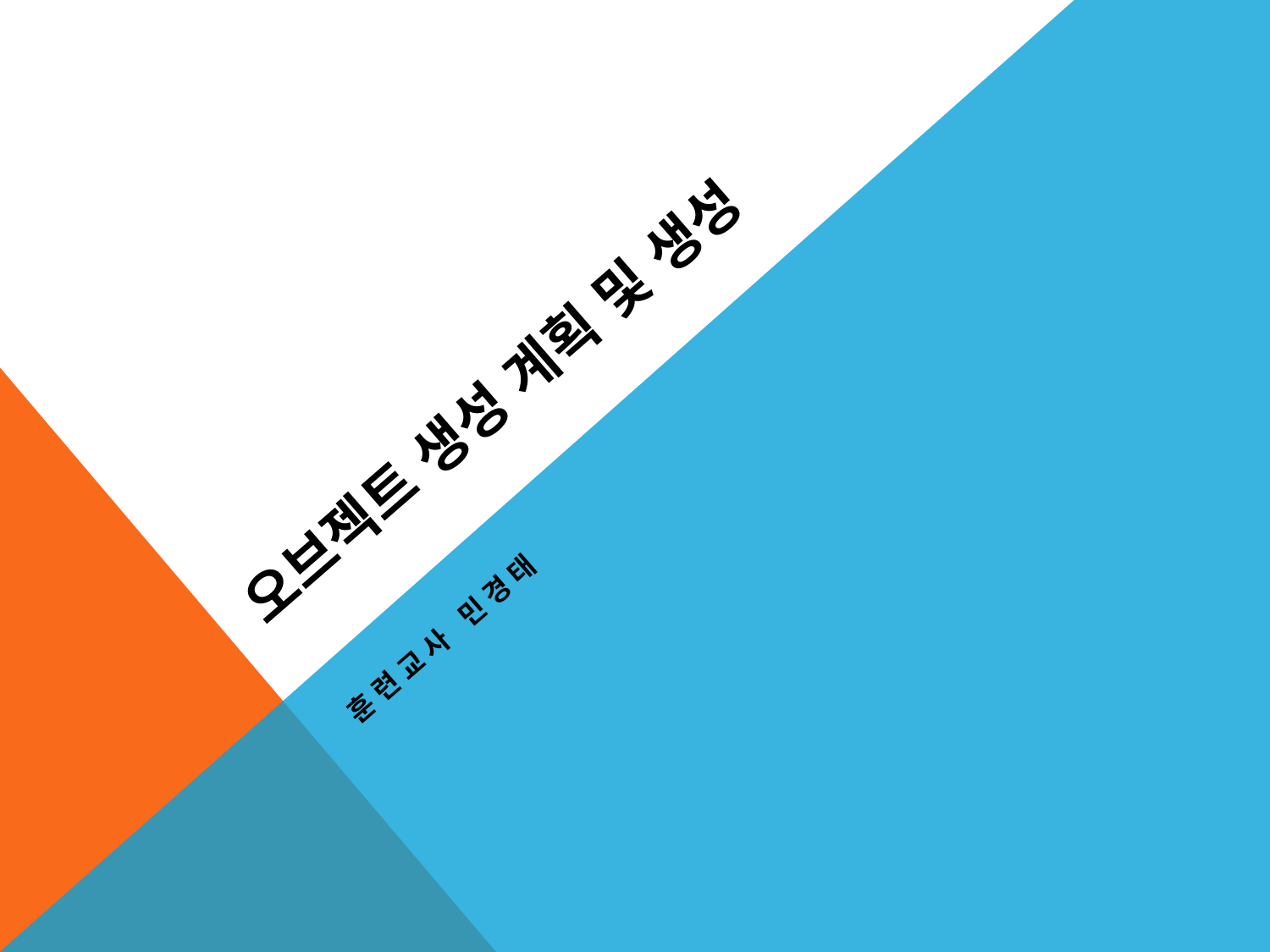

# 오브젝트 생성 계획 및 생성
훈련교사 민경태